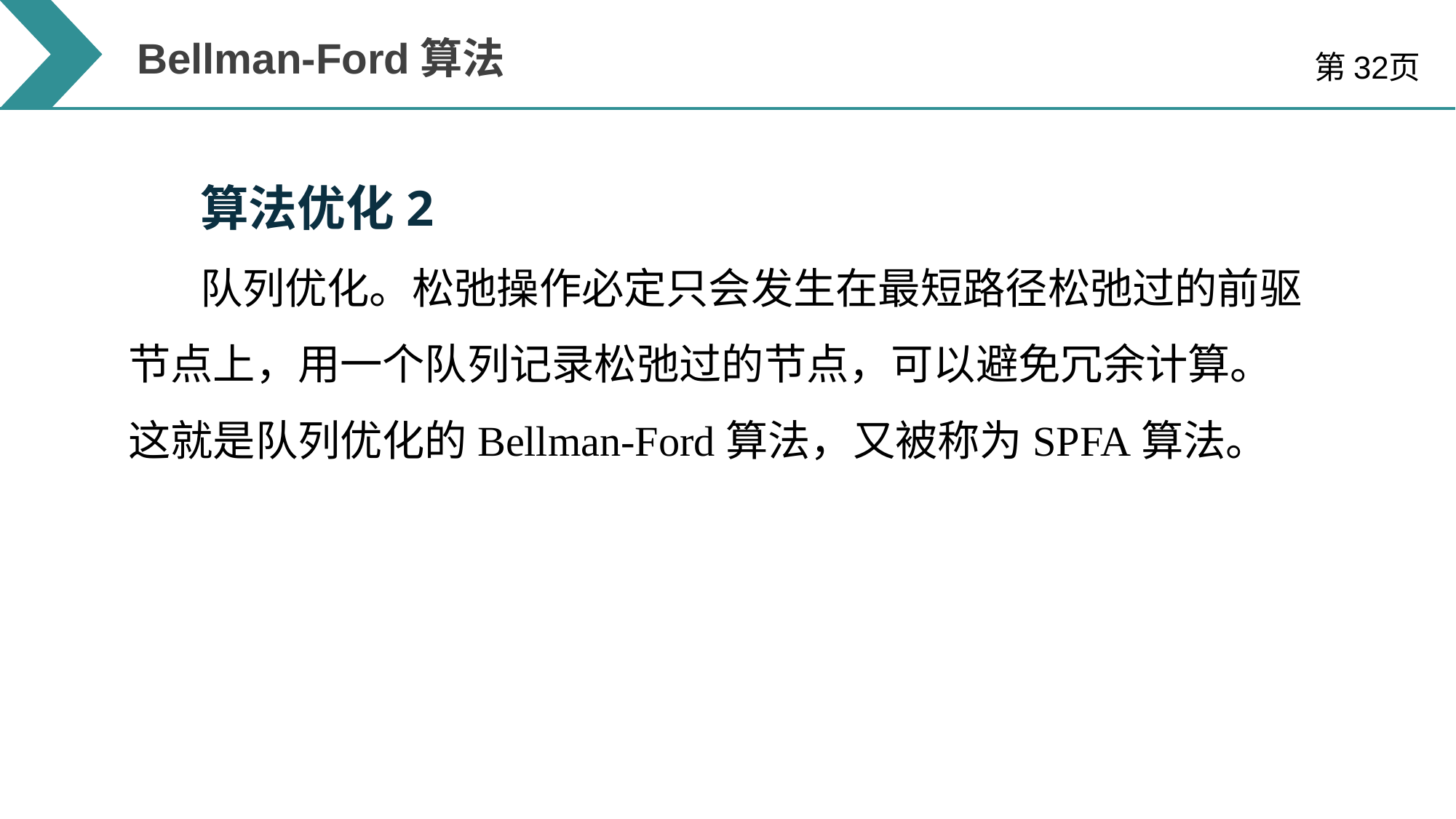

Bellman-Ford算法
第32页
算法优化2
队列优化。松弛操作必定只会发生在最短路径松弛过的前驱节点上，用一个队列记录松弛过的节点，可以避免冗余计算。这就是队列优化的Bellman-Ford算法，又被称为SPFA算法。